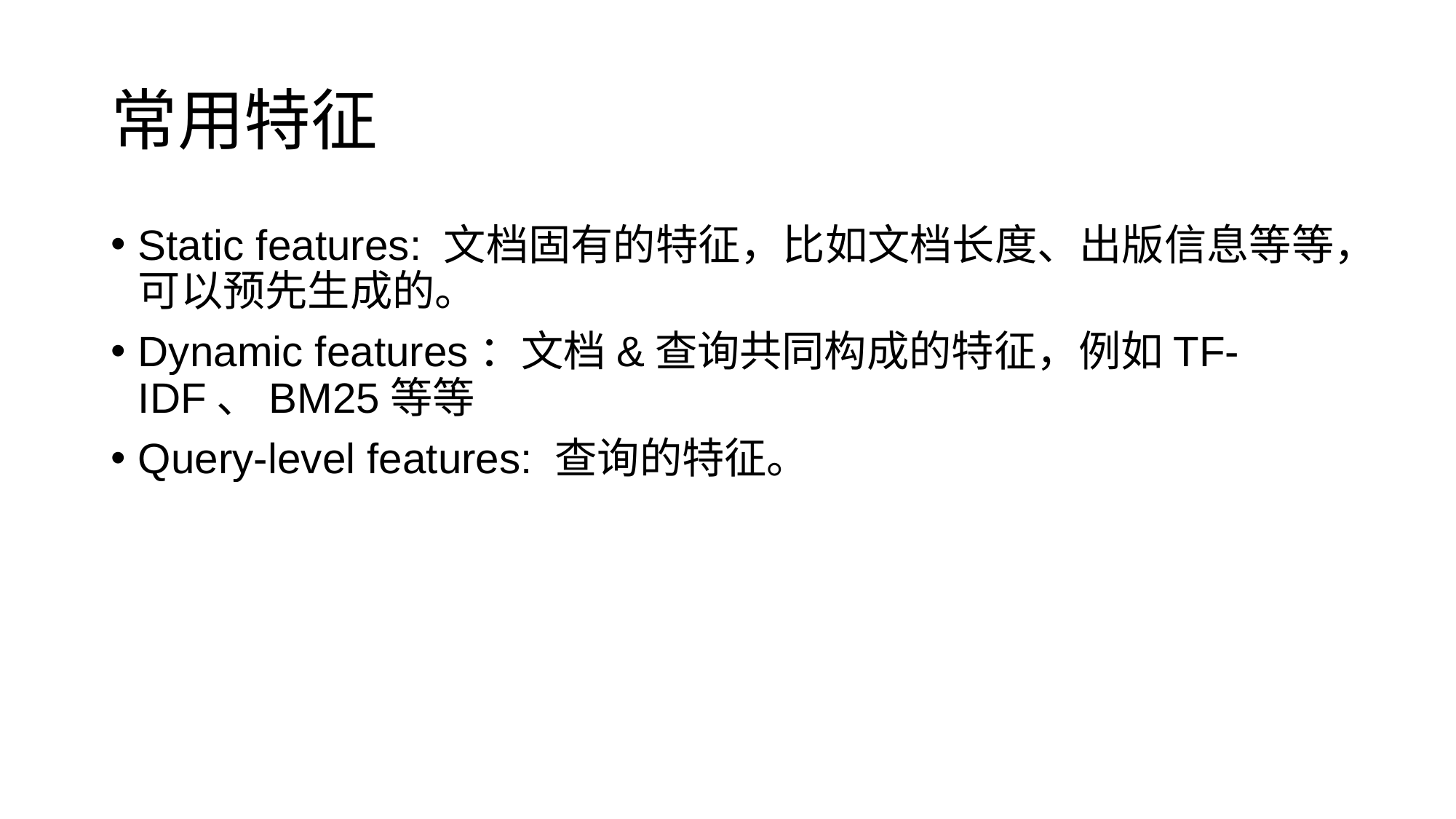

# 常用特征
Static features: 文档固有的特征，比如文档长度、出版信息等等，可以预先生成的。
Dynamic features：文档&查询共同构成的特征，例如TF-IDF、BM25等等
Query-level features: 查询的特征。